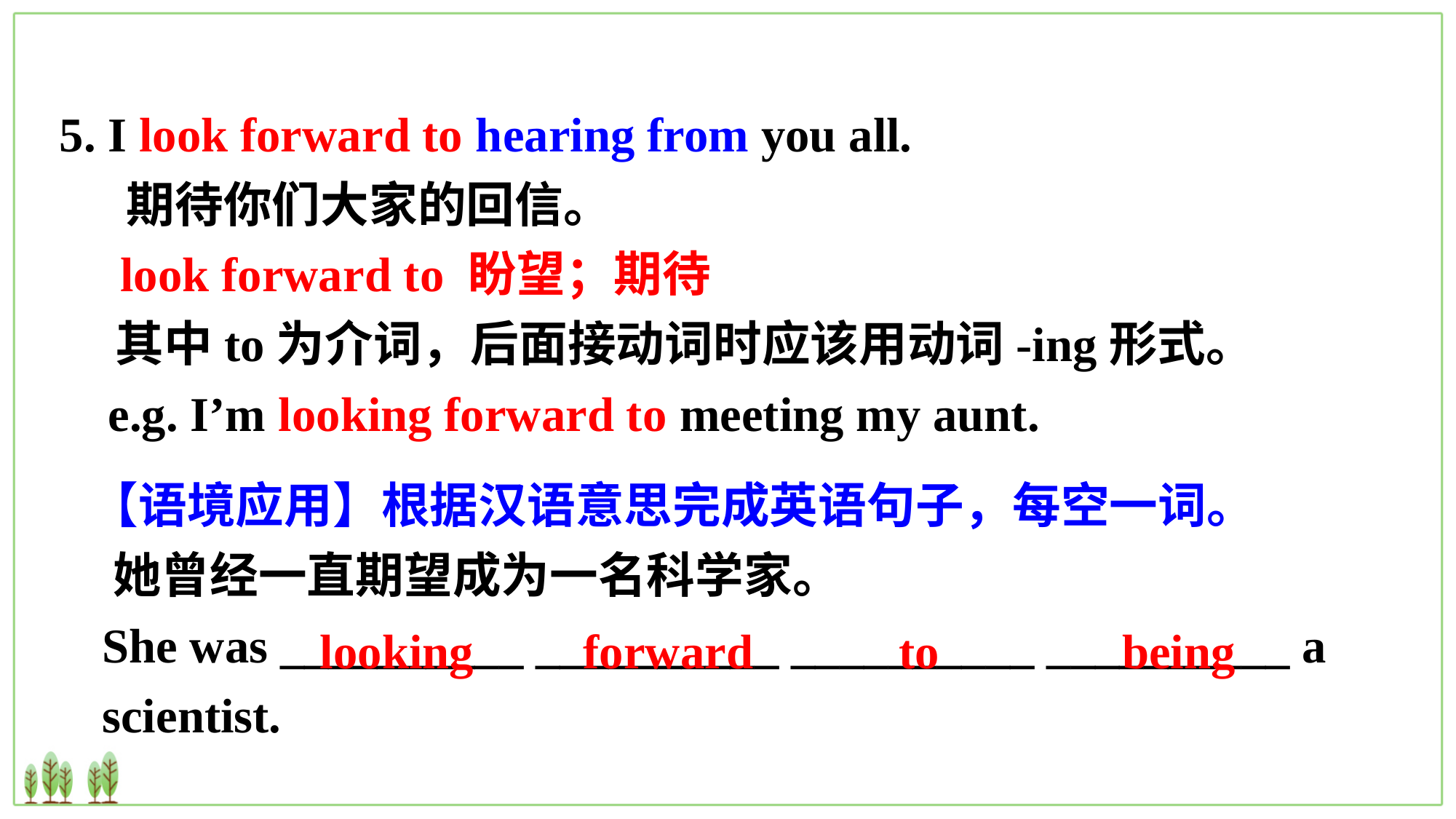

5. I look forward to hearing from you all.
     期待你们大家的回信。
     look forward to 盼望；期待
    其中to为介词，后面接动词时应该用动词-ing形式。
    e.g. I’m looking forward to meeting my aunt.
【语境应用】根据汉语意思完成英语句子，每空一词。
 她曾经一直期望成为一名科学家。
 She was __________ __________ __________ __________ a
 scientist.
looking         forward            to               being